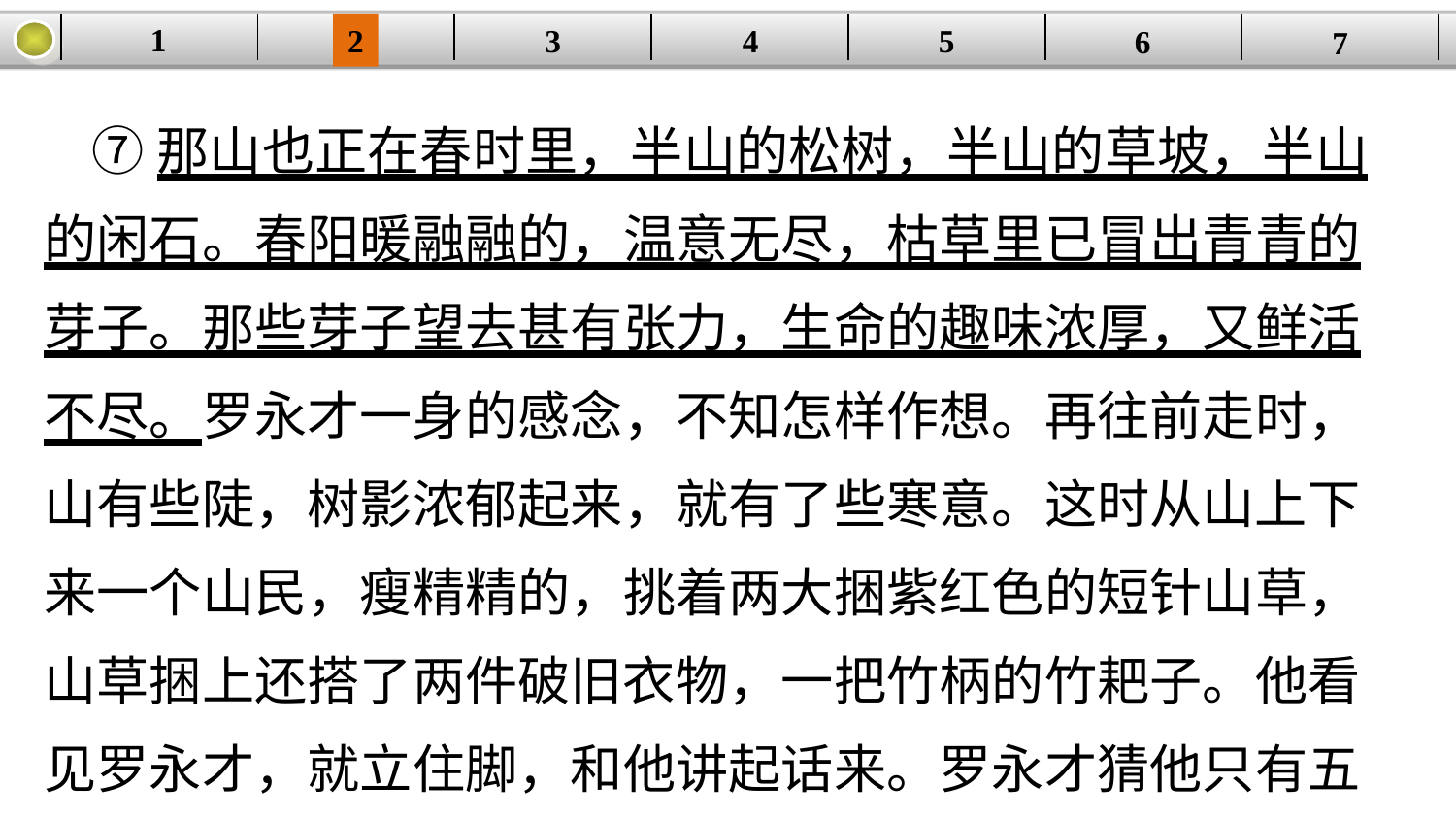

1
5
3
2
|  |  |  |  |  |  |  |
| --- | --- | --- | --- | --- | --- | --- |
4
6
7

    ⑦那山也正在春时里，半山的松树，半山的草坡，半山的闲石。春阳暖融融的，温意无尽，枯草里已冒出青青的芽子。那些芽子望去甚有张力，生命的趣味浓厚，又鲜活不尽。罗永才一身的感念，不知怎样作想。再往前走时，山有些陡，树影浓郁起来，就有了些寒意。这时从山上下来一个山民，瘦精精的，挑着两大捆紫红色的短针山草，山草捆上还搭了两件破旧衣物，一把竹柄的竹耙子。他看见罗永才，就立住脚，和他讲起话来。罗永才猜他只有五十来岁，